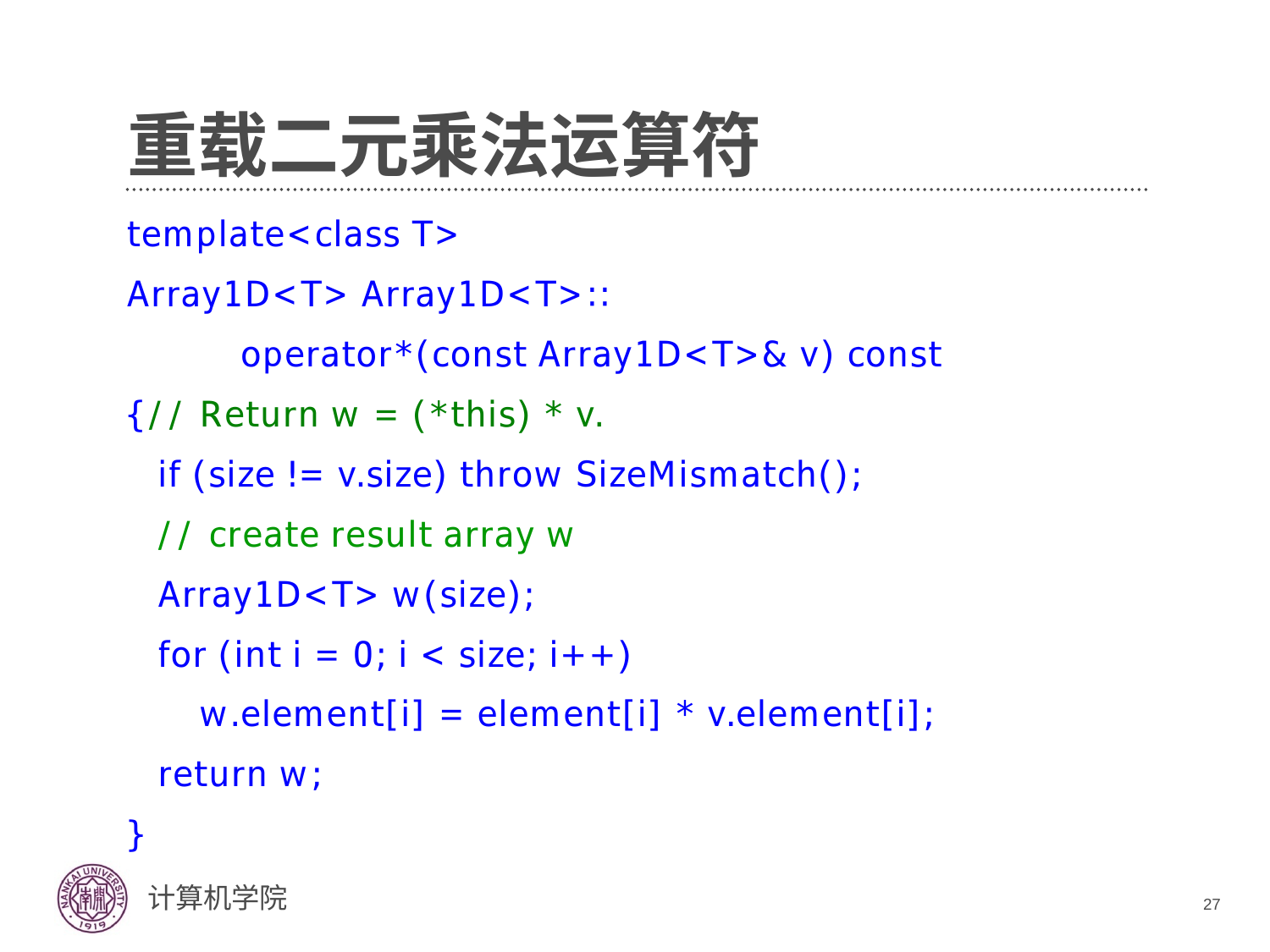

# 重载二元乘法运算符
template<class T>
Array1D<T> Array1D<T>::
           operator*(const Array1D<T>& v) const
{// Return w = (*this) * v.
   if (size != v.size) throw SizeMismatch();
   // create result array w
   Array1D<T> w(size);
   for (int i = 0; i < size; i++)
       w.element[i] = element[i] * v.element[i];
   return w;
}
27